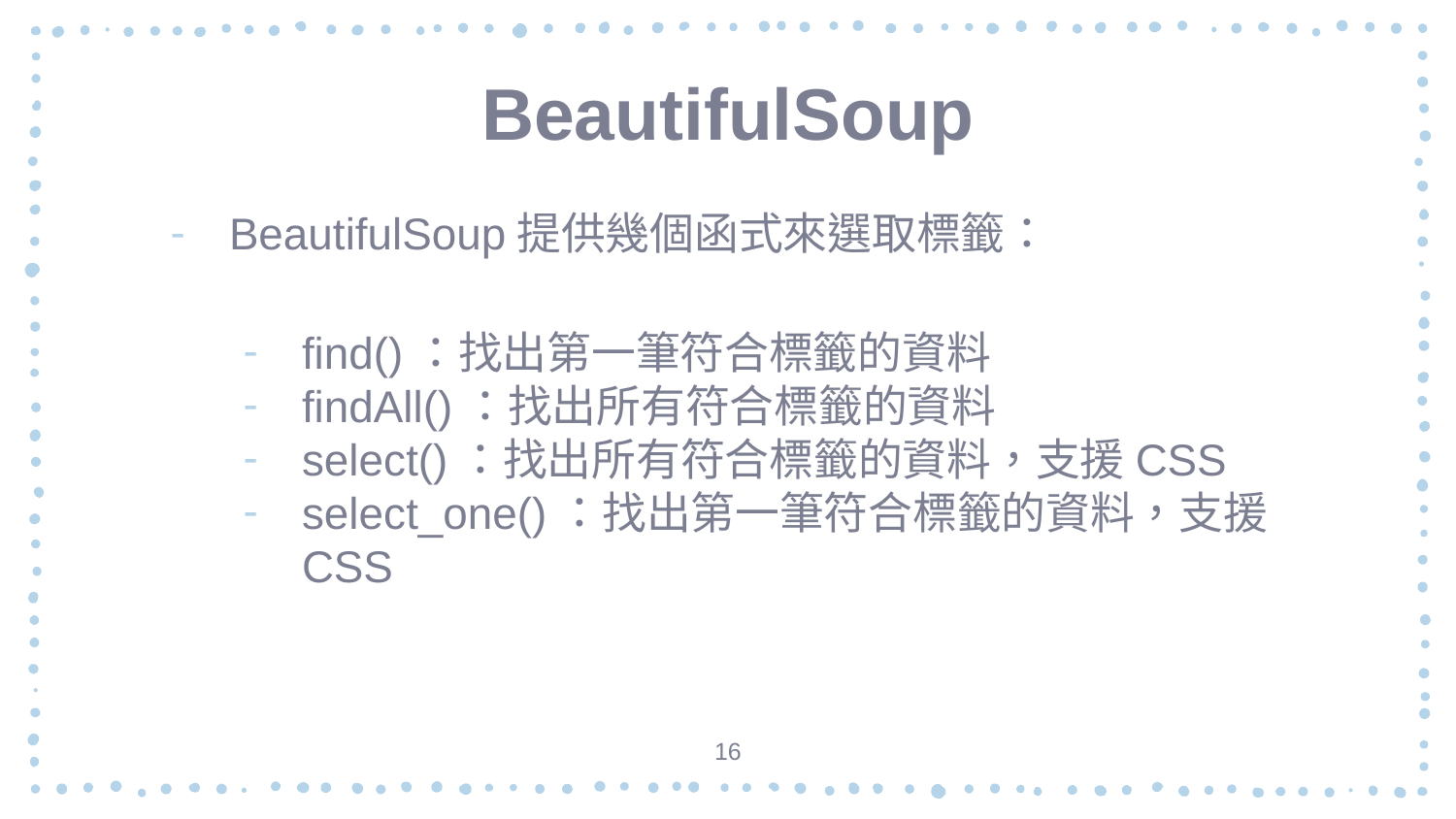

# BeautifulSoup
BeautifulSoup提供幾個函式來選取標籤：

find()：找出第一筆符合標籤的資料
findAll()：找出所有符合標籤的資料
select()：找出所有符合標籤的資料，支援CSS
select_one()：找出第一筆符合標籤的資料，支援CSS
16